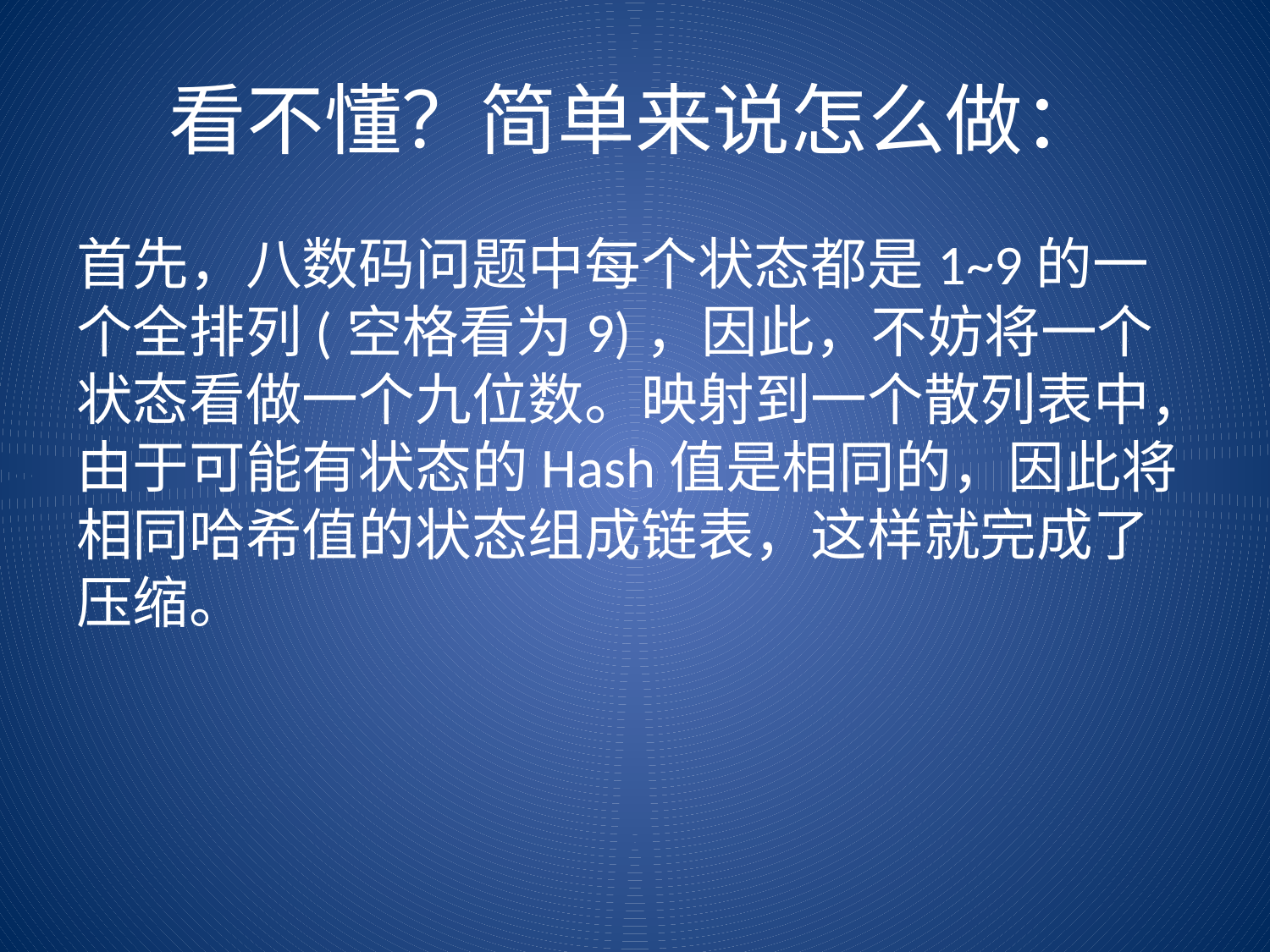

# 看不懂？简单来说怎么做：
首先，八数码问题中每个状态都是1~9的一个全排列(空格看为9)，因此，不妨将一个状态看做一个九位数。映射到一个散列表中，由于可能有状态的Hash值是相同的，因此将相同哈希值的状态组成链表，这样就完成了压缩。